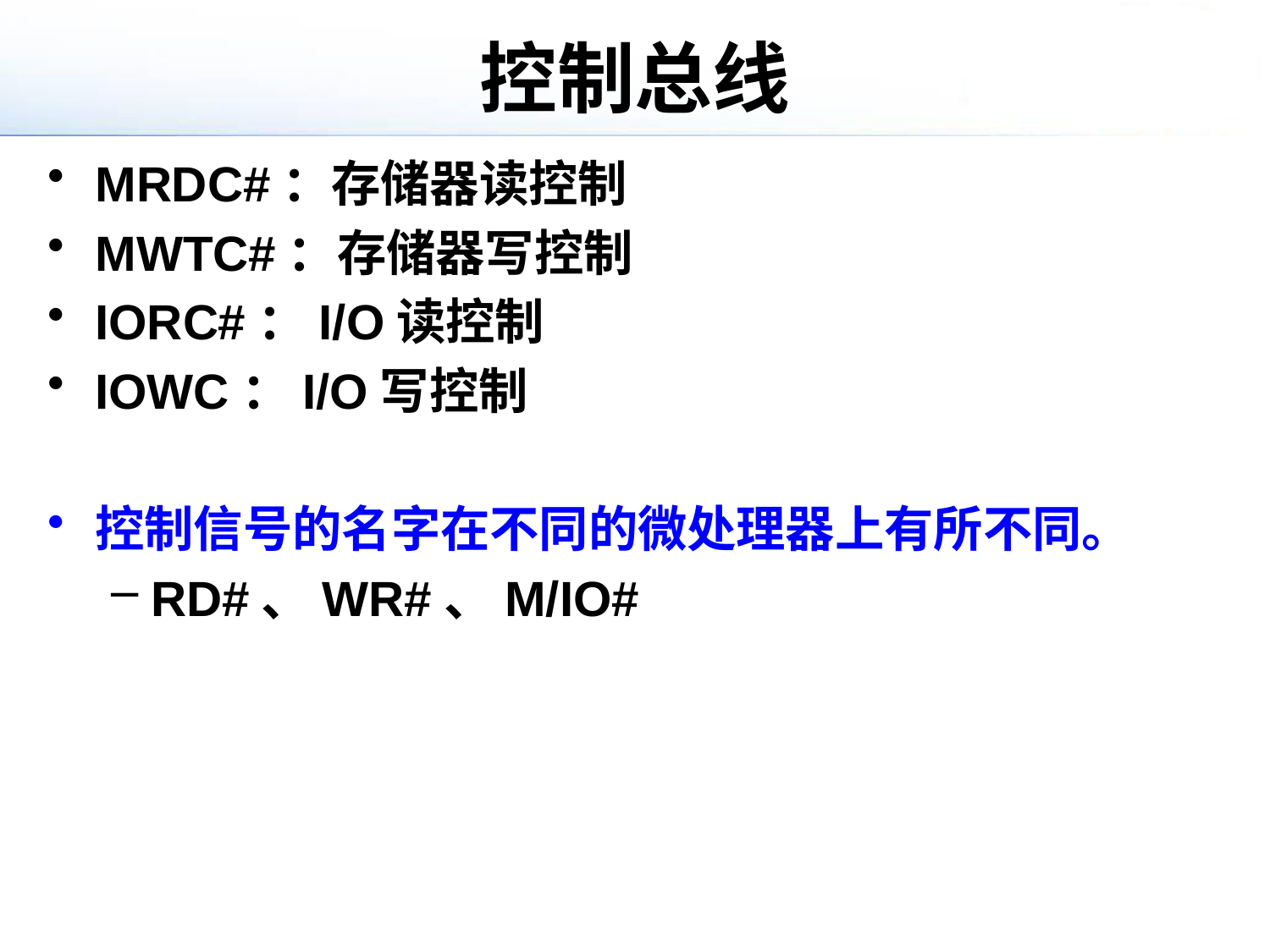

# 控制总线
MRDC#：存储器读控制
MWTC#：存储器写控制
IORC#：I/O读控制
IOWC：I/O写控制

控制信号的名字在不同的微处理器上有所不同。
RD#、WR#、M/IO#